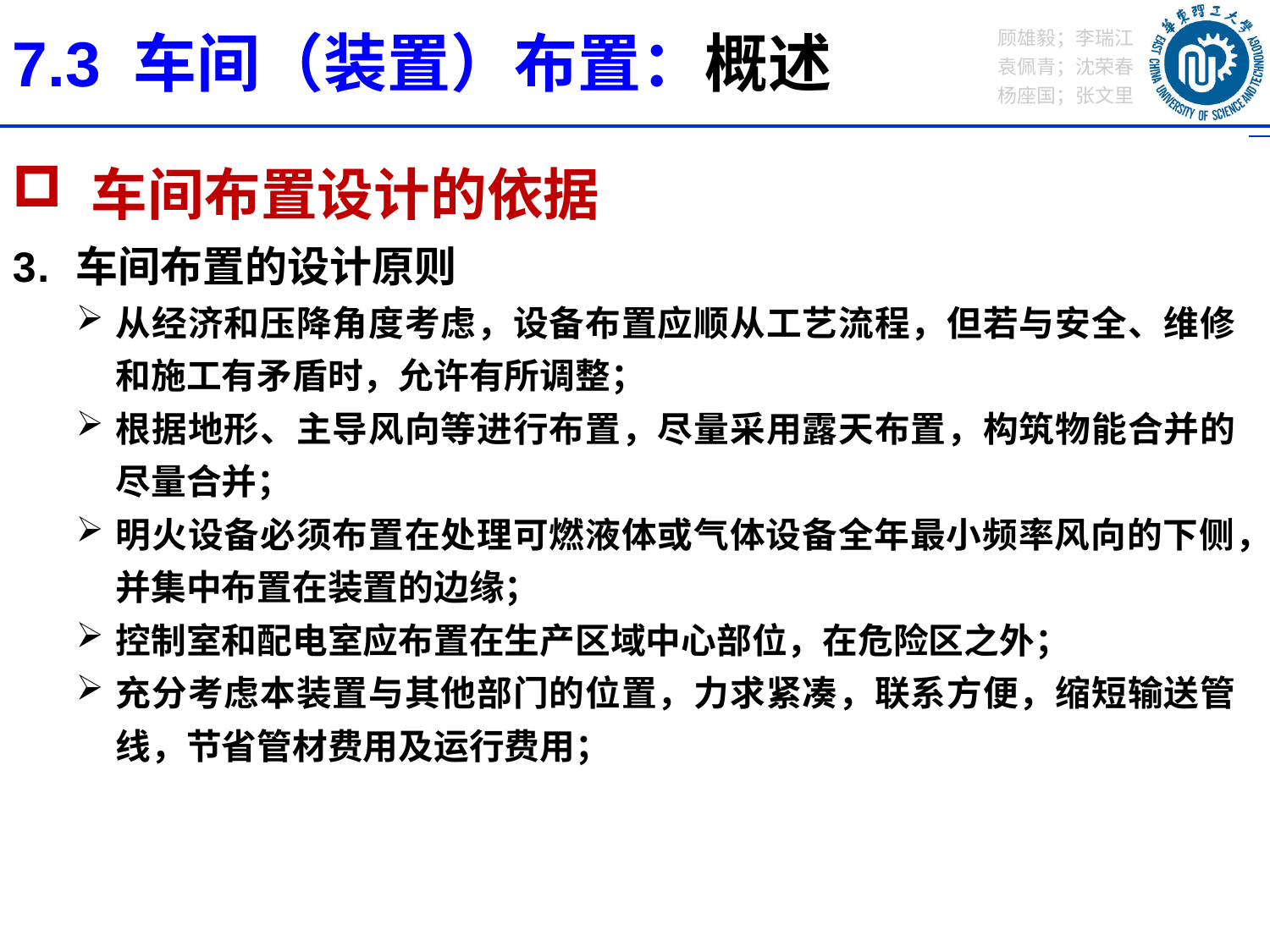

7.3 车间（装置）布置：概述
 车间布置设计的依据
车间布置的设计原则
从经济和压降角度考虑，设备布置应顺从工艺流程，但若与安全、维修和施工有矛盾时，允许有所调整；
根据地形、主导风向等进行布置，尽量采用露天布置，构筑物能合并的尽量合并；
明火设备必须布置在处理可燃液体或气体设备全年最小频率风向的下侧，并集中布置在装置的边缘；
控制室和配电室应布置在生产区域中心部位，在危险区之外；
充分考虑本装置与其他部门的位置，力求紧凑，联系方便，缩短输送管线，节省管材费用及运行费用；